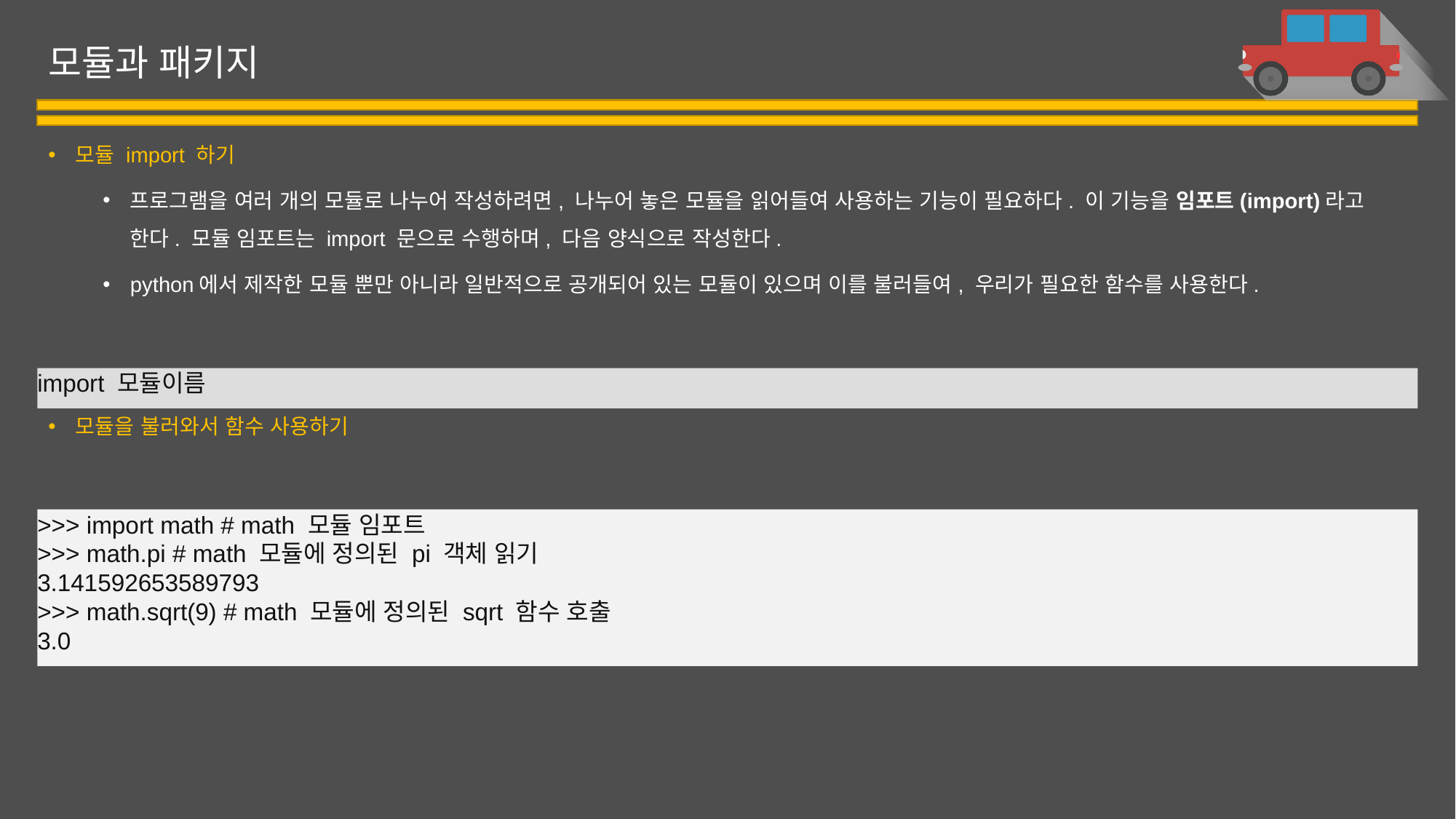

# 모듈과 패키지
모듈 import 하기
프로그램을 여러 개의 모듈로 나누어 작성하려면, 나누어 놓은 모듈을 읽어들여 사용하는 기능이 필요하다. 이 기능을 임포트(import)라고 한다. 모듈 임포트는 import 문으로 수행하며, 다음 양식으로 작성한다.
python에서 제작한 모듈 뿐만 아니라 일반적으로 공개되어 있는 모듈이 있으며 이를 불러들여, 우리가 필요한 함수를 사용한다.

모듈을 불러와서 함수 사용하기
import 모듈이름
>>> import math # math 모듈 임포트
>>> math.pi # math 모듈에 정의된 pi 객체 읽기
3.141592653589793
>>> math.sqrt(9) # math 모듈에 정의된 sqrt 함수 호출
3.0